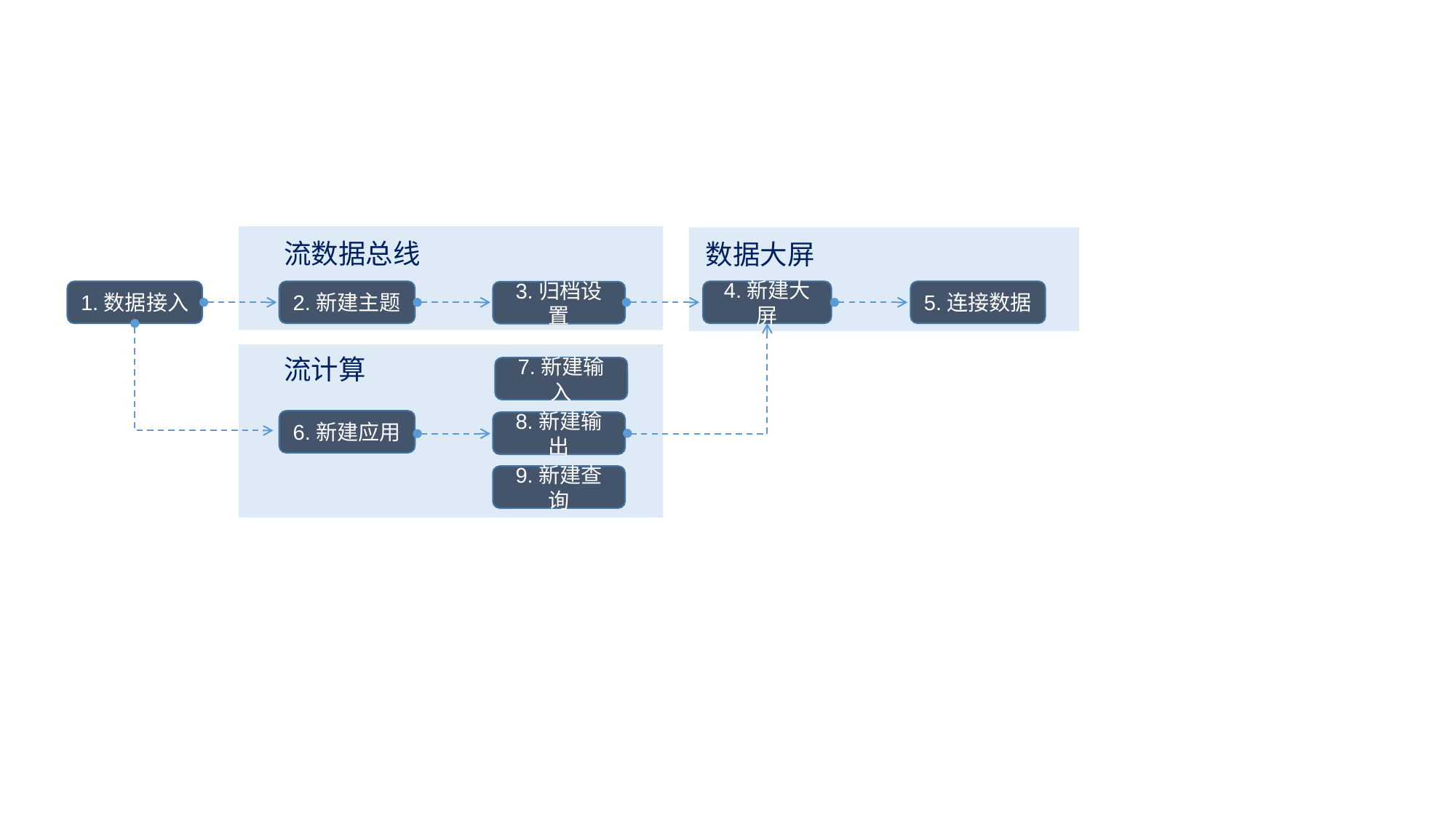

流数据总线
数据大屏
4.新建大屏
5.连接数据
2.新建主题
1.数据接入
3.归档设置

流计算
7.新建输入
6.新建应用
8.新建输出
9.新建查询